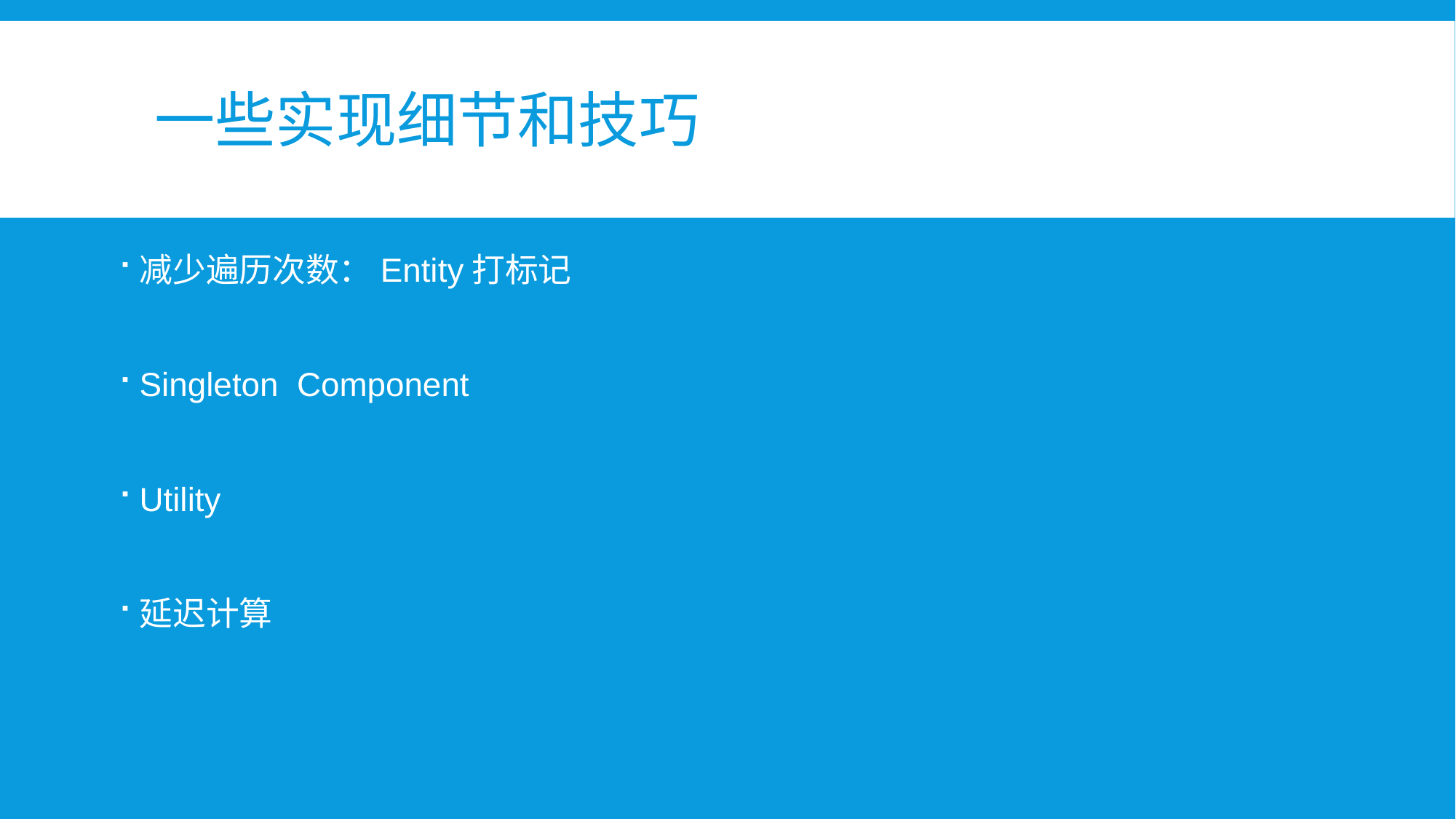

# 一些实现细节和技巧
减少遍历次数：Entity打标记

Singleton  Component

Utility

延迟计算